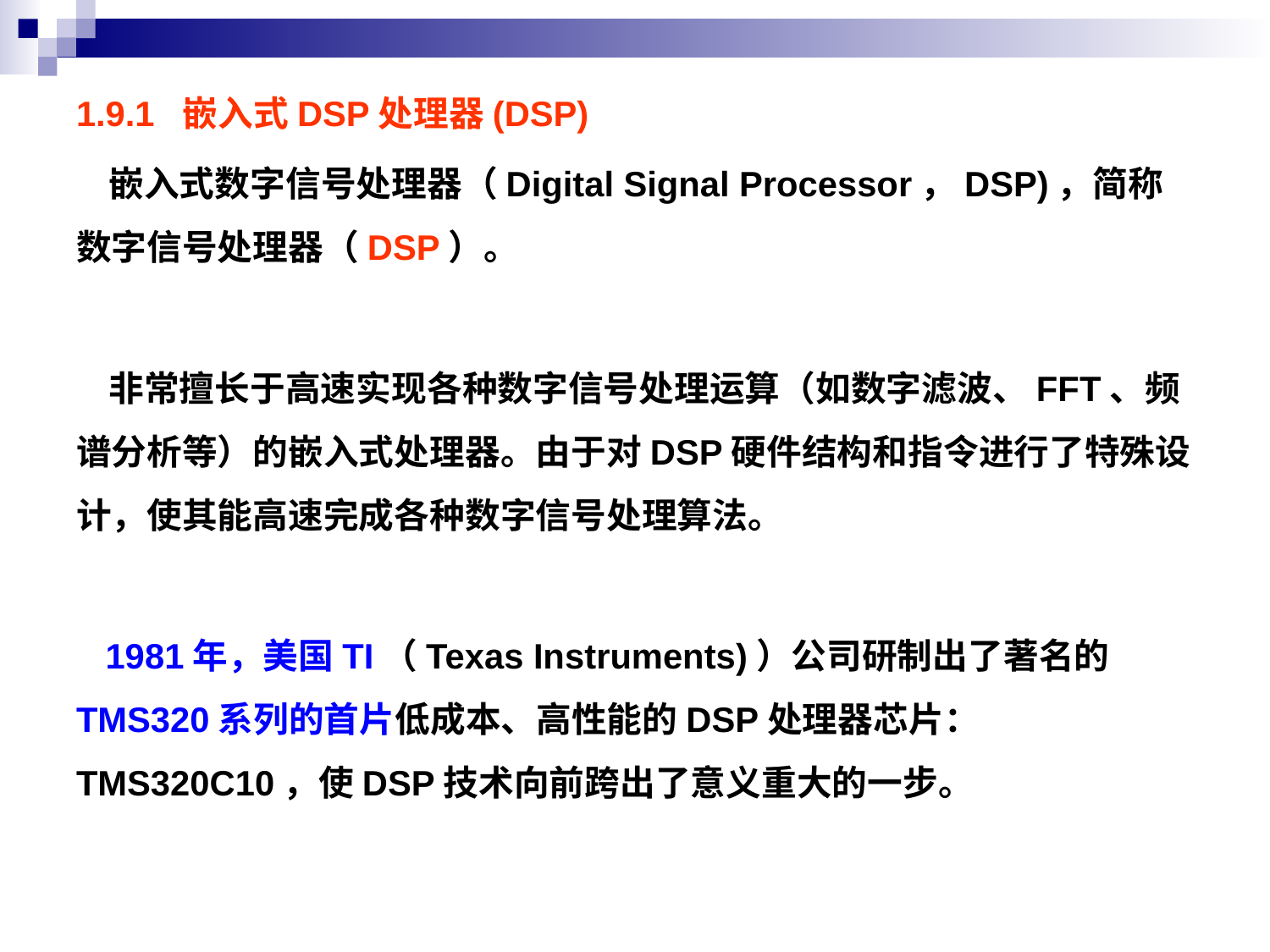

# 1.9.1  嵌入式DSP处理器(DSP)
   嵌入式数字信号处理器（Digital Signal Processor，DSP)，简称数字信号处理器（DSP）。

   非常擅长于高速实现各种数字信号处理运算（如数字滤波、FFT、频谱分析等）的嵌入式处理器。由于对DSP硬件结构和指令进行了特殊设计，使其能高速完成各种数字信号处理算法。

   1981年，美国TI（Texas Instruments)）公司研制出了著名的TMS320系列的首片低成本、高性能的DSP处理器芯片：TMS320C10，使DSP技术向前跨出了意义重大的一步。
52